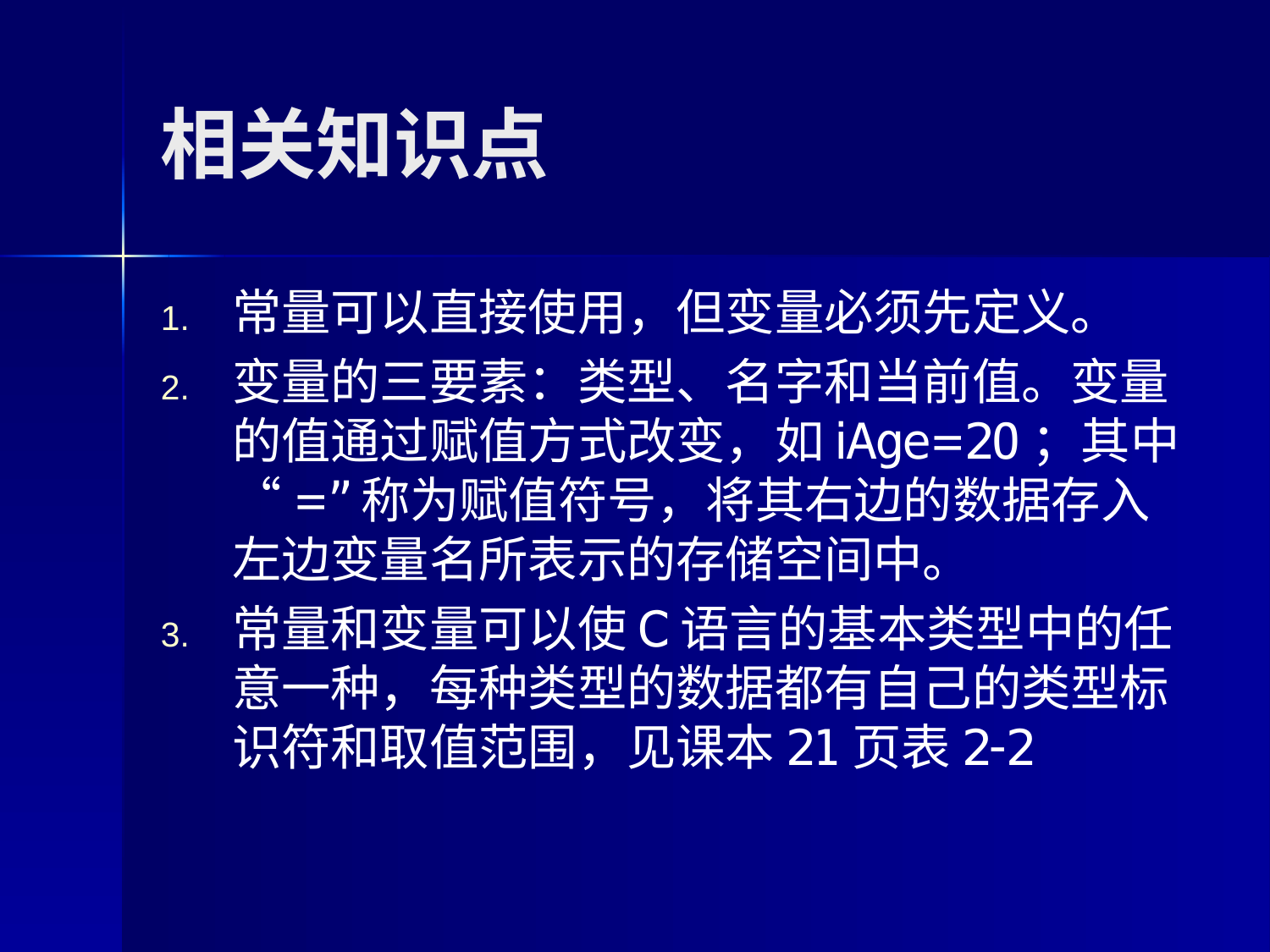

# 相关知识点
常量可以直接使用，但变量必须先定义。
变量的三要素：类型、名字和当前值。变量的值通过赋值方式改变，如iAge=20；其中“=”称为赋值符号，将其右边的数据存入左边变量名所表示的存储空间中。
常量和变量可以使C语言的基本类型中的任意一种，每种类型的数据都有自己的类型标识符和取值范围，见课本21页表2-2